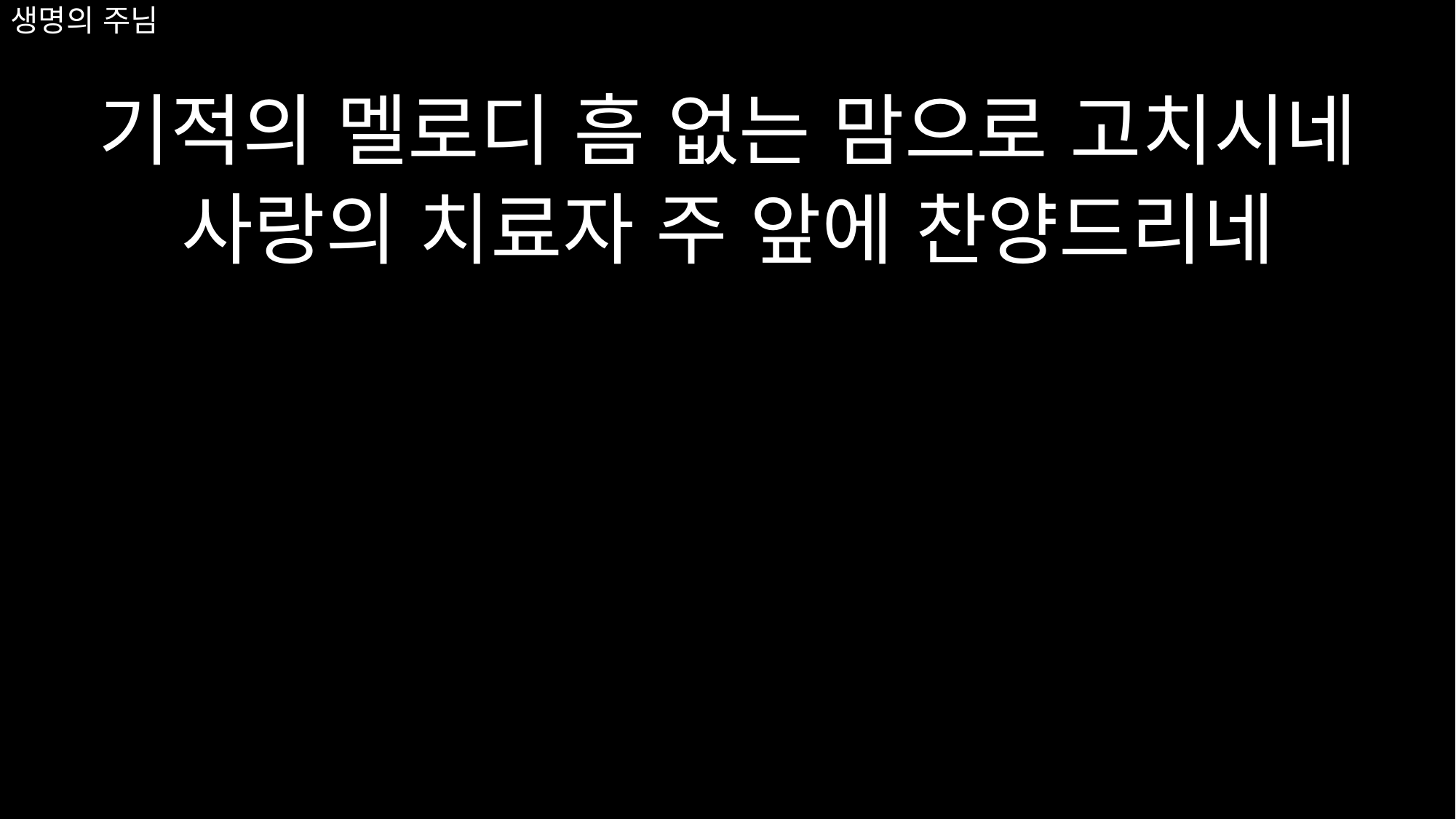

기적의 멜로디 흠 없는 맘으로 고치시네
사랑의 치료자 주 앞에 찬양드리네

# 생명의 주님